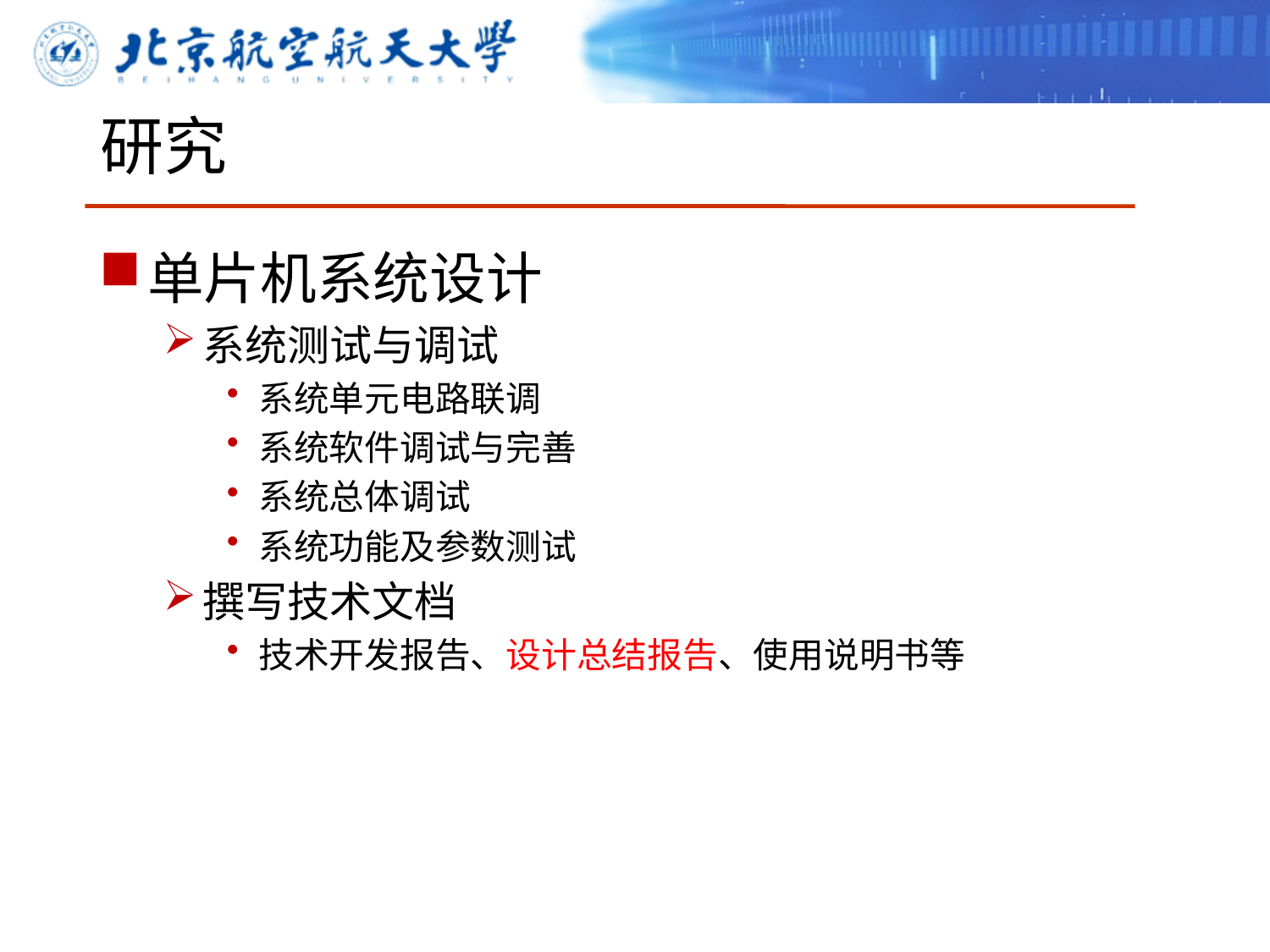

# 研究
单片机系统设计
系统测试与调试
系统单元电路联调
系统软件调试与完善
系统总体调试
系统功能及参数测试
撰写技术文档
技术开发报告、设计总结报告、使用说明书等